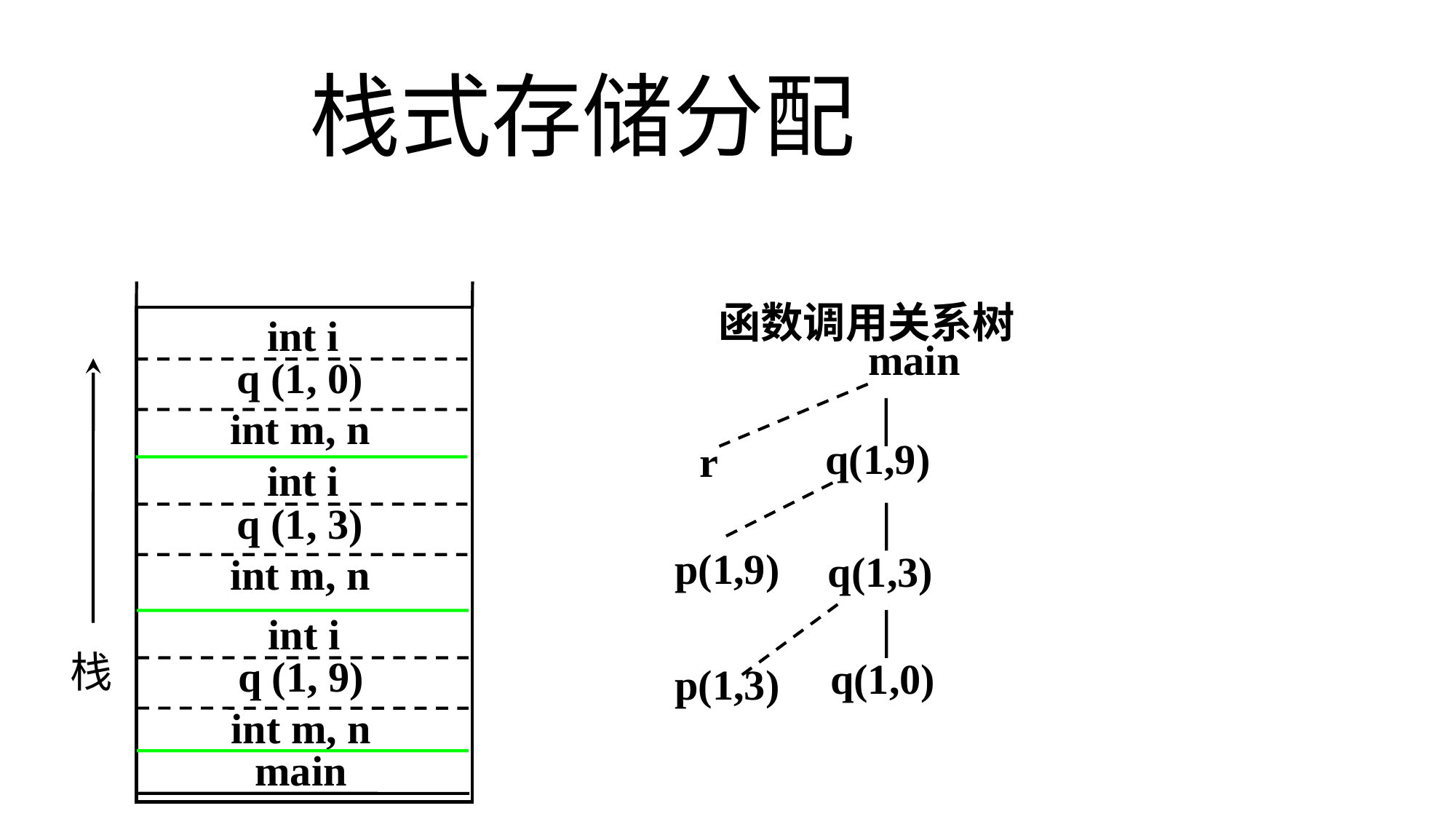

栈式存储分配
int i
q (1, 0)

int m, n

int i

q (1, 3)

int m, n

int i

q (1, 9)

int m, n

栈
main

函数调用关系树
main

q(1,9)
r

p(1,9)
q(1,3)

q(1,0)
p(1,3)